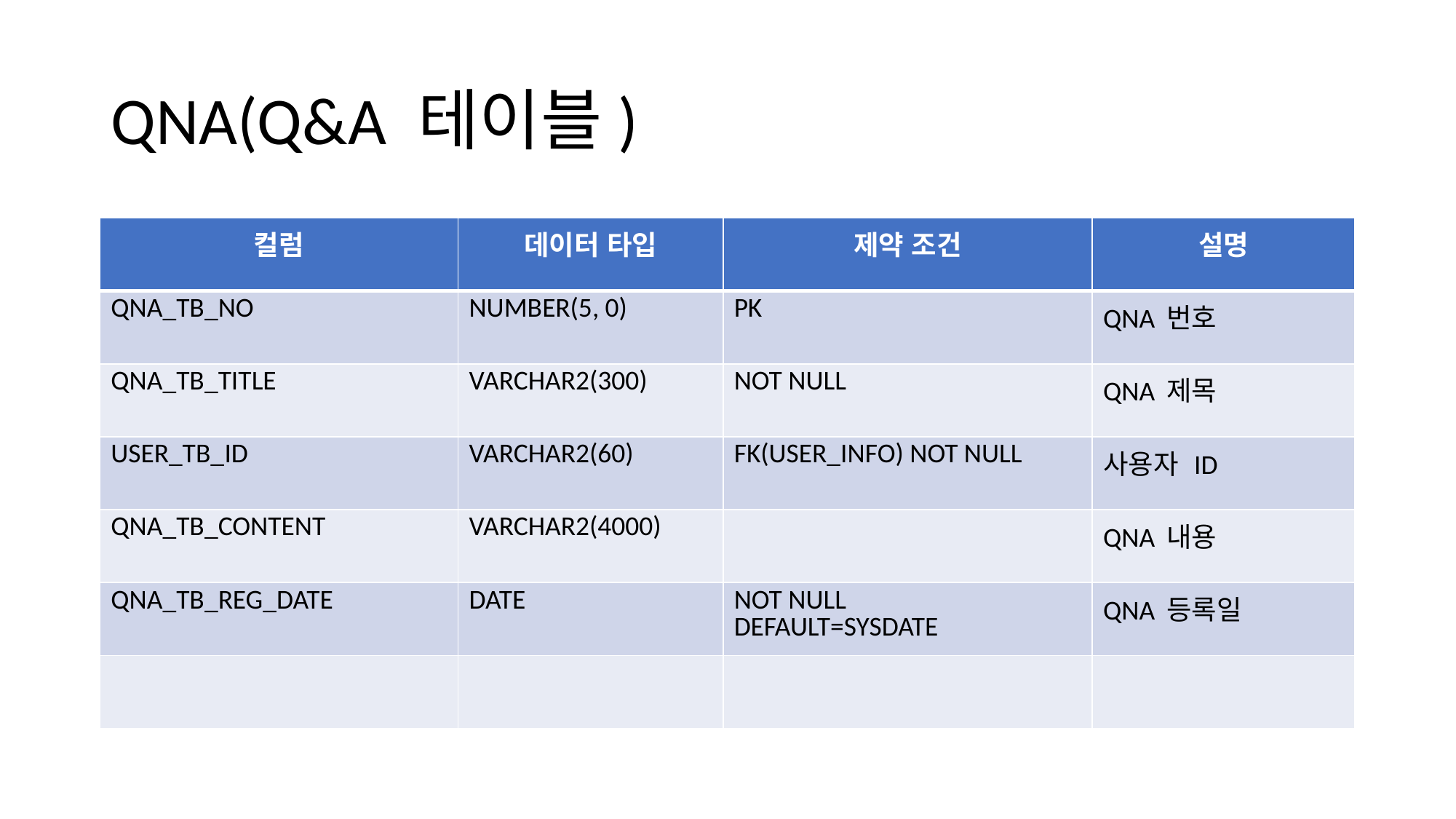

# QNA(Q&A 테이블)
| 컬럼 | 데이터 타입 | 제약 조건 | 설명 |
| --- | --- | --- | --- |
| QNA\_TB\_NO | NUMBER(5, 0) | PK | QNA 번호 |
| QNA\_TB\_TITLE | VARCHAR2(300) | NOT NULL | QNA 제목 |
| USER\_TB\_ID | VARCHAR2(60) | FK(USER\_INFO) NOT NULL | 사용자 ID |
| QNA\_TB\_CONTENT | VARCHAR2(4000) |  | QNA 내용 |
| QNA\_TB\_REG\_DATE | DATE | NOT NULL DEFAULT=SYSDATE | QNA 등록일 |
|  |  |  |  |